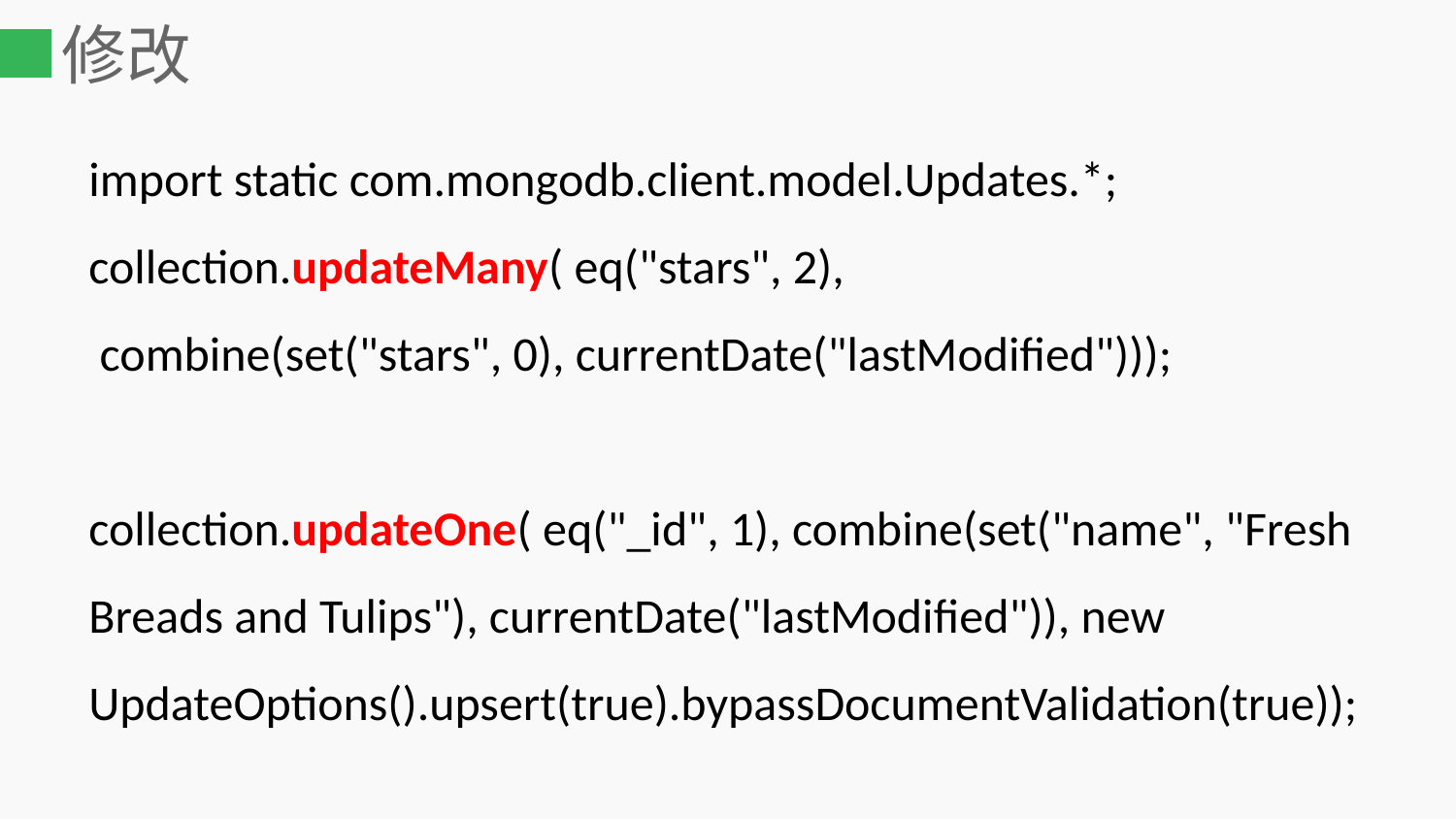

# 修改
import static com.mongodb.client.model.Updates.*;
collection.updateMany( eq("stars", 2),
 combine(set("stars", 0), currentDate("lastModified")));

collection.updateOne( eq("_id", 1), combine(set("name", "Fresh Breads and Tulips"), currentDate("lastModified")), new UpdateOptions().upsert(true).bypassDocumentValidation(true));